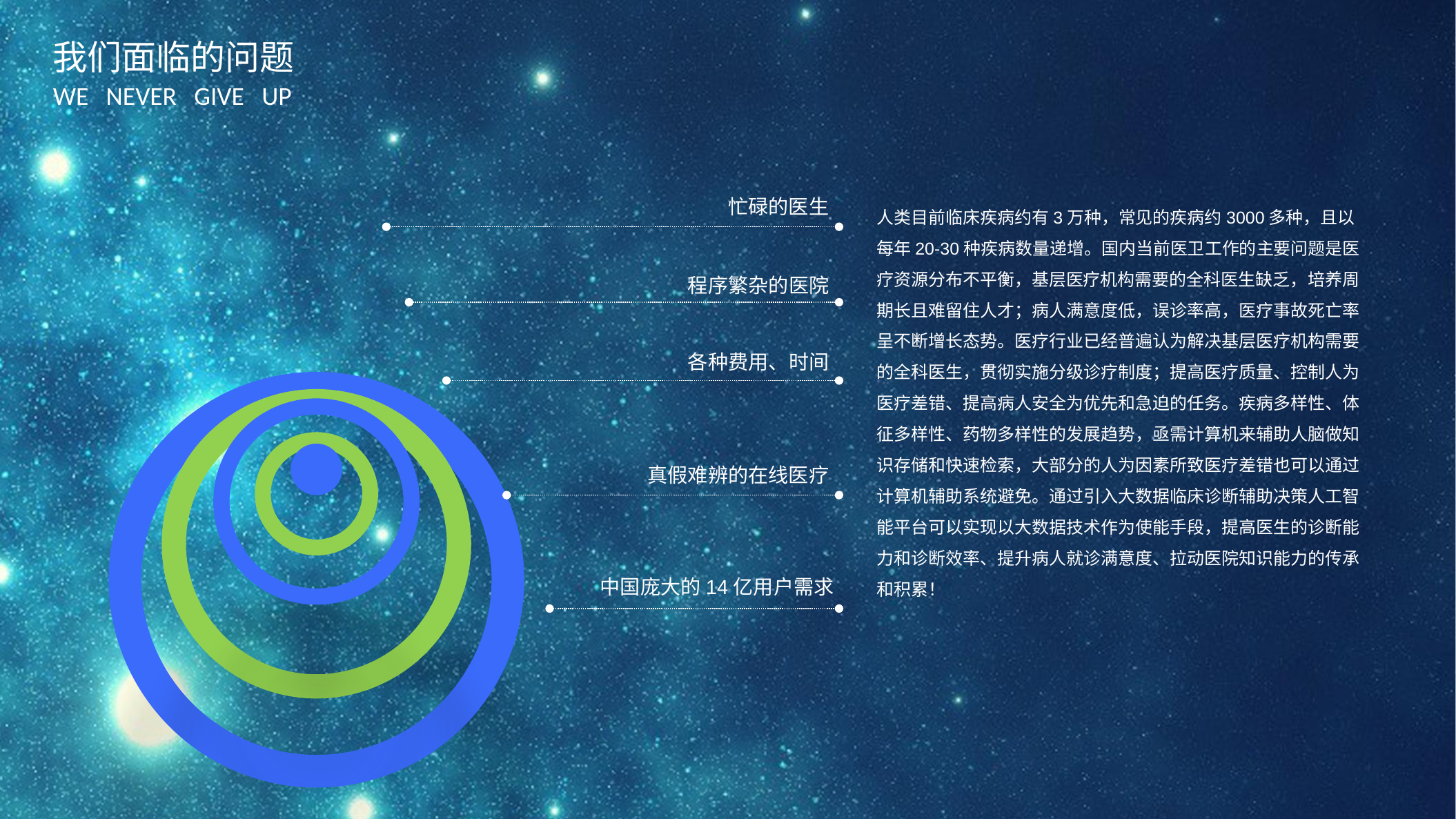

我们面临的问题
WE   NEVER   GIVE   UP
忙碌的医生
人类目前临床疾病约有3万种，常见的疾病约3000多种，且以每年20-30种疾病数量递增。国内当前医卫工作的主要问题是医疗资源分布不平衡，基层医疗机构需要的全科医生缺乏，培养周期长且难留住人才；病人满意度低，误诊率高，医疗事故死亡率呈不断增长态势。医疗行业已经普遍认为解决基层医疗机构需要的全科医生，贯彻实施分级诊疗制度；提高医疗质量、控制人为医疗差错、提高病人安全为优先和急迫的任务。疾病多样性、体征多样性、药物多样性的发展趋势，亟需计算机来辅助人脑做知识存储和快速检索，大部分的人为因素所致医疗差错也可以通过计算机辅助系统避免。通过引入大数据临床诊断辅助决策人工智能平台可以实现以大数据技术作为使能手段，提高医生的诊断能力和诊断效率、提升病人就诊满意度、拉动医院知识能力的传承和积累！
程序繁杂的医院
各种费用、时间

真假难辨的在线医疗
中国庞大的14亿用户需求